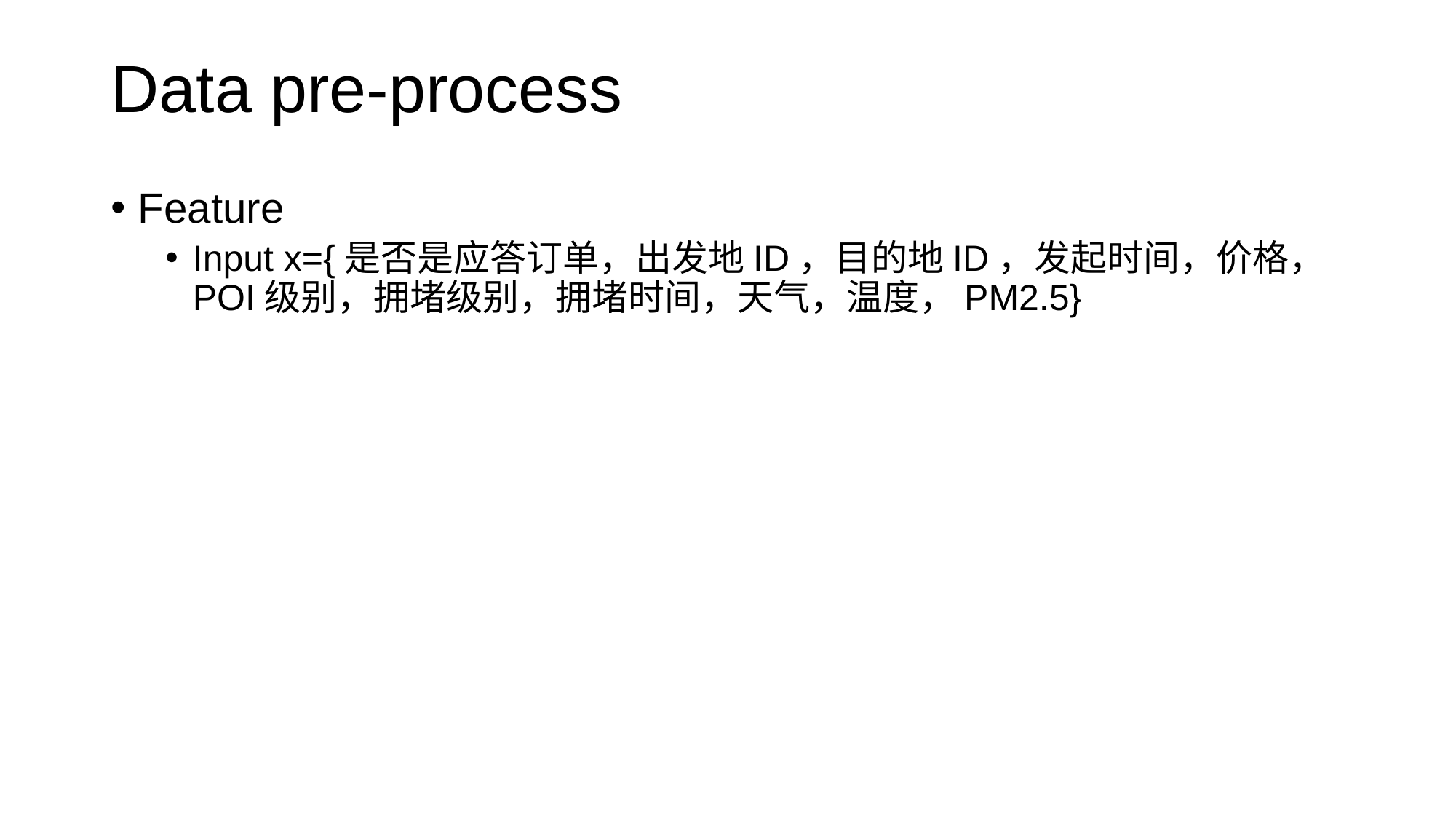

# Data pre-process
Feature
Input x={是否是应答订单，出发地ID，目的地ID，发起时间，价格，POI级别，拥堵级别，拥堵时间，天气，温度，PM2.5}